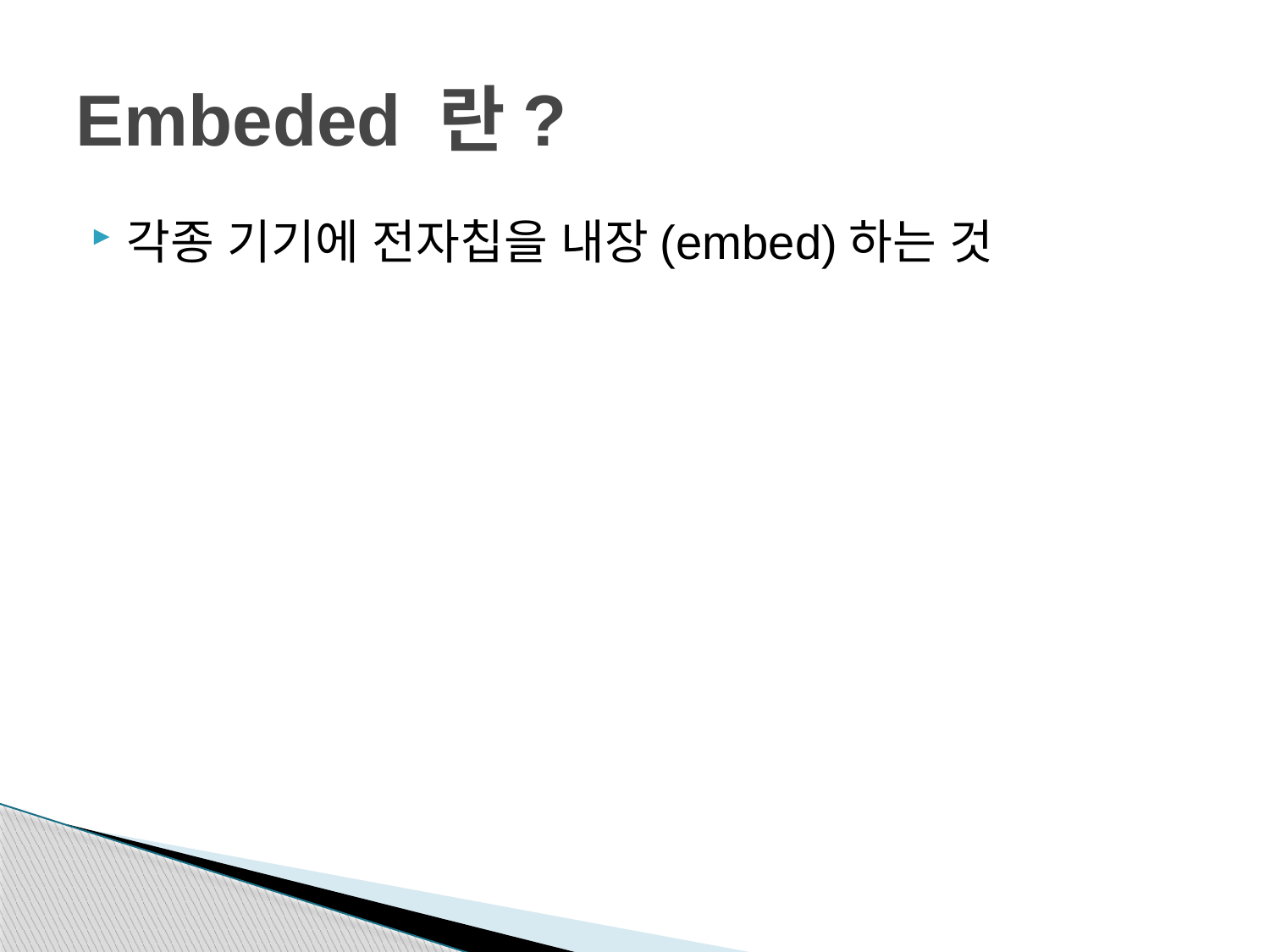

# Embeded 란?
각종 기기에 전자칩을 내장(embed)하는 것